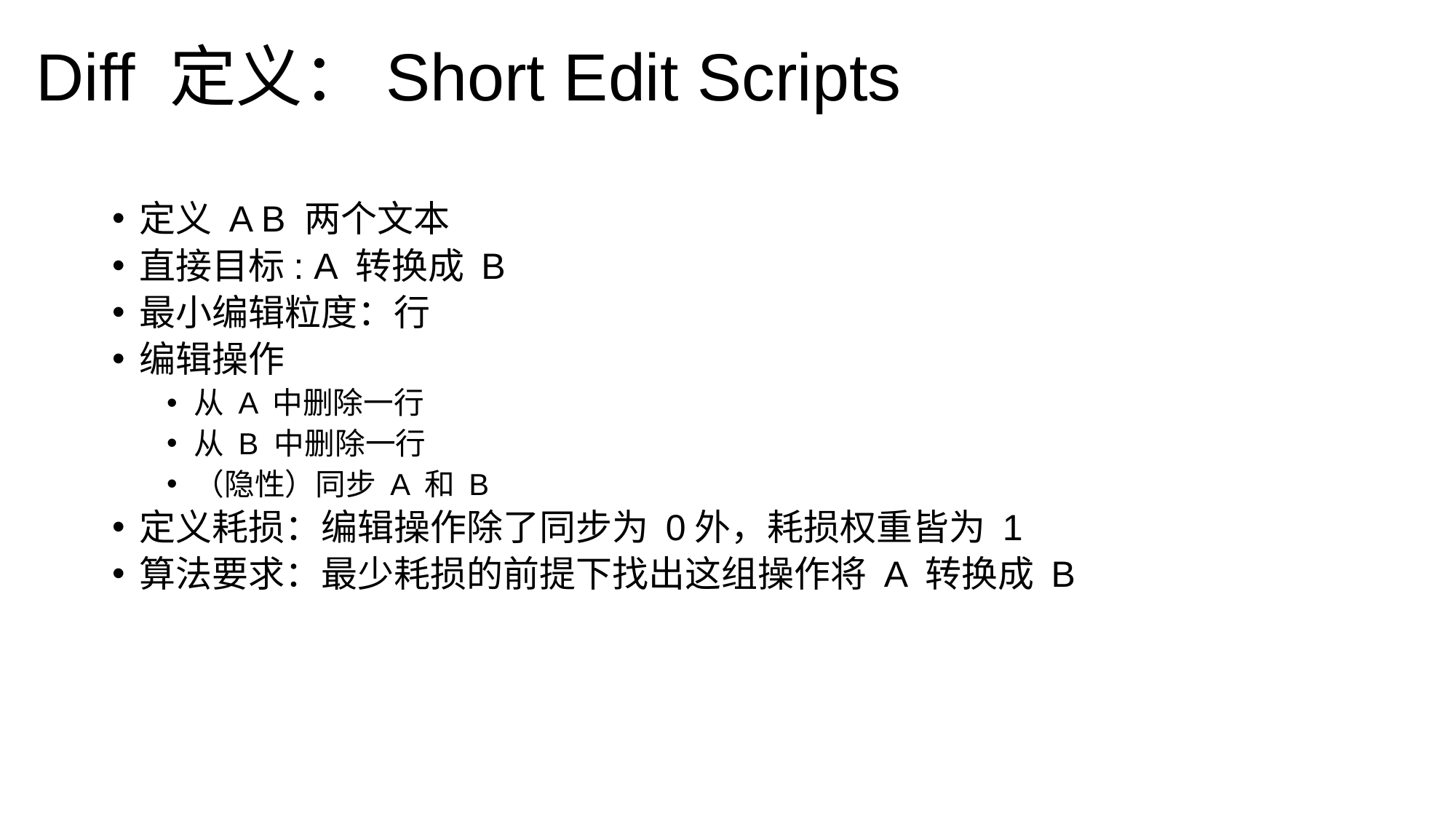

# Diff 定义：Short Edit Scripts
定义 A B 两个文本
直接目标: A 转换成 B
最小编辑粒度：行
编辑操作
从 A 中删除一行
从 B 中删除一行
（隐性）同步 A 和 B
定义耗损：编辑操作除了同步为 0外，耗损权重皆为 1
算法要求：最少耗损的前提下找出这组操作将 A 转换成 B